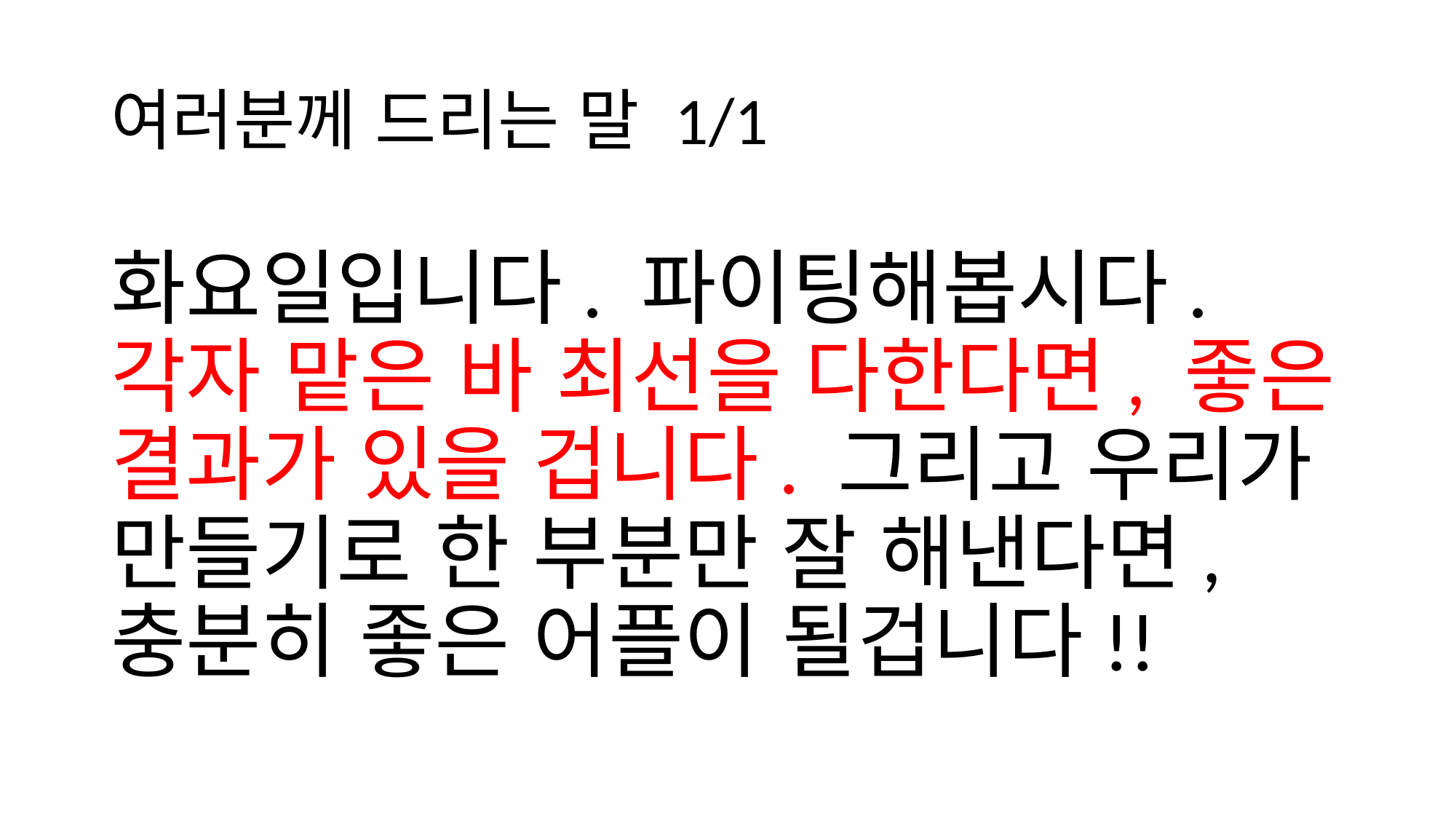

# 여러분께 드리는 말 1/1
화요일입니다. 파이팅해봅시다. 각자 맡은 바 최선을 다한다면, 좋은 결과가 있을 겁니다. 그리고 우리가 만들기로 한 부분만 잘 해낸다면, 충분히 좋은 어플이 될겁니다!!